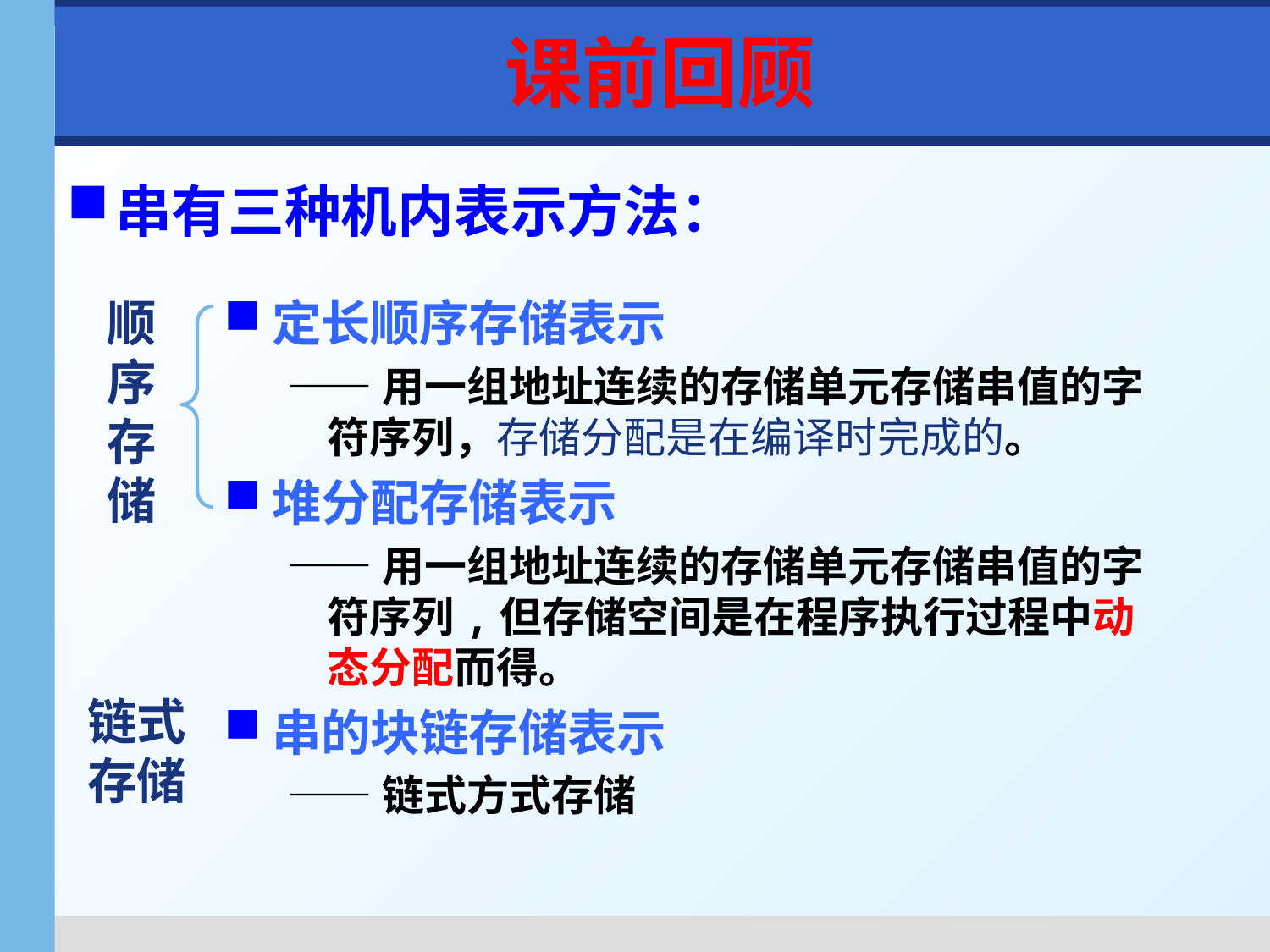

# 课前回顾
串有三种机内表示方法：

顺序存储
定长顺序存储表示
——用一组地址连续的存储单元存储串值的字符序列，存储分配是在编译时完成的。
堆分配存储表示
——用一组地址连续的存储单元存储串值的字符序列,但存储空间是在程序执行过程中动态分配而得。
串的块链存储表示
——链式方式存储

链式存储